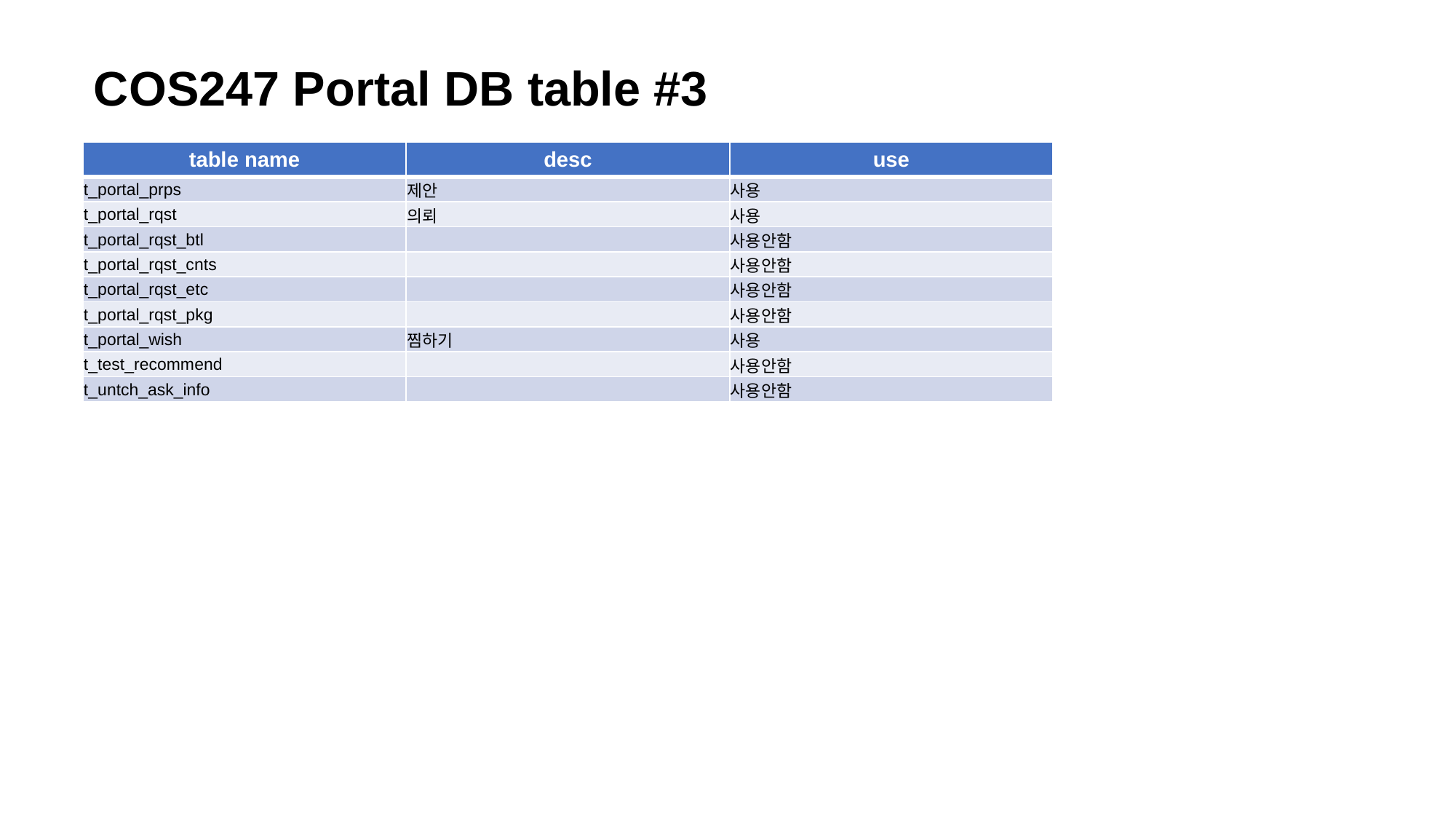

COS247 Portal DB table #3
| table name | desc | use |
| --- | --- | --- |
| t\_portal\_prps | 제안 | 사용 |
| t\_portal\_rqst | 의뢰 | 사용 |
| t\_portal\_rqst\_btl |  | 사용안함 |
| t\_portal\_rqst\_cnts |  | 사용안함 |
| t\_portal\_rqst\_etc |  | 사용안함 |
| t\_portal\_rqst\_pkg |  | 사용안함 |
| t\_portal\_wish | 찜하기 | 사용 |
| t\_test\_recommend |  | 사용안함 |
| t\_untch\_ask\_info |  | 사용안함 |